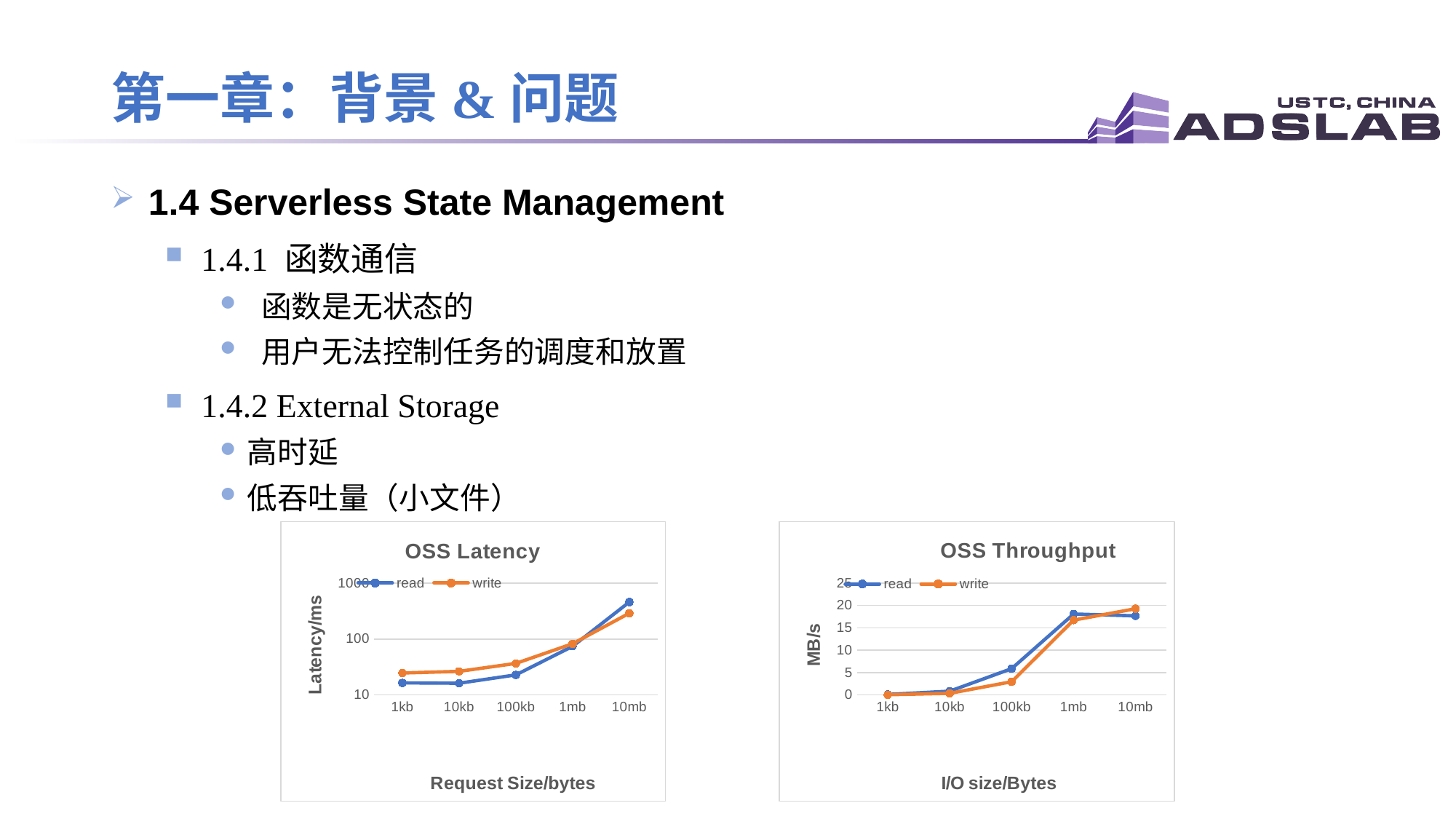

# 第一章：背景&问题
 1.4 Serverless State Management
 1.4.1 函数通信
 函数是无状态的
 用户无法控制任务的调度和放置
 1.4.2 External Storage
高时延
低吞吐量（小文件）

### Chart: OSS Latency

| Category | read | write |
|---|---|---|
| 1kb | 16.3732767105102 | 24.6359586715698 |
| 10kb | 16.145372390747 | 26.3666152954101 |
| 100kb | 22.7810382843017 | 36.5656852722167 |
| 1mb | 73.9938497543334 | 82.224440574646 |
| 10mb | 458.817744255066 | 289.632534980773 |

### Chart: OSS Throughput

| Category | read | write |
|---|---|---|
| 1kb | 0.0871043077176668 | 0.0357638113877253 |
| 10kb | 0.82650264928555 | 0.341387100483598 |
| 100kb | 5.8639749846935 | 2.9469520949874 |
| 1mb | 18.0861541913166 | 16.7159681729087 |
| 10mb | 17.674052292192 | 19.2732377546684 |